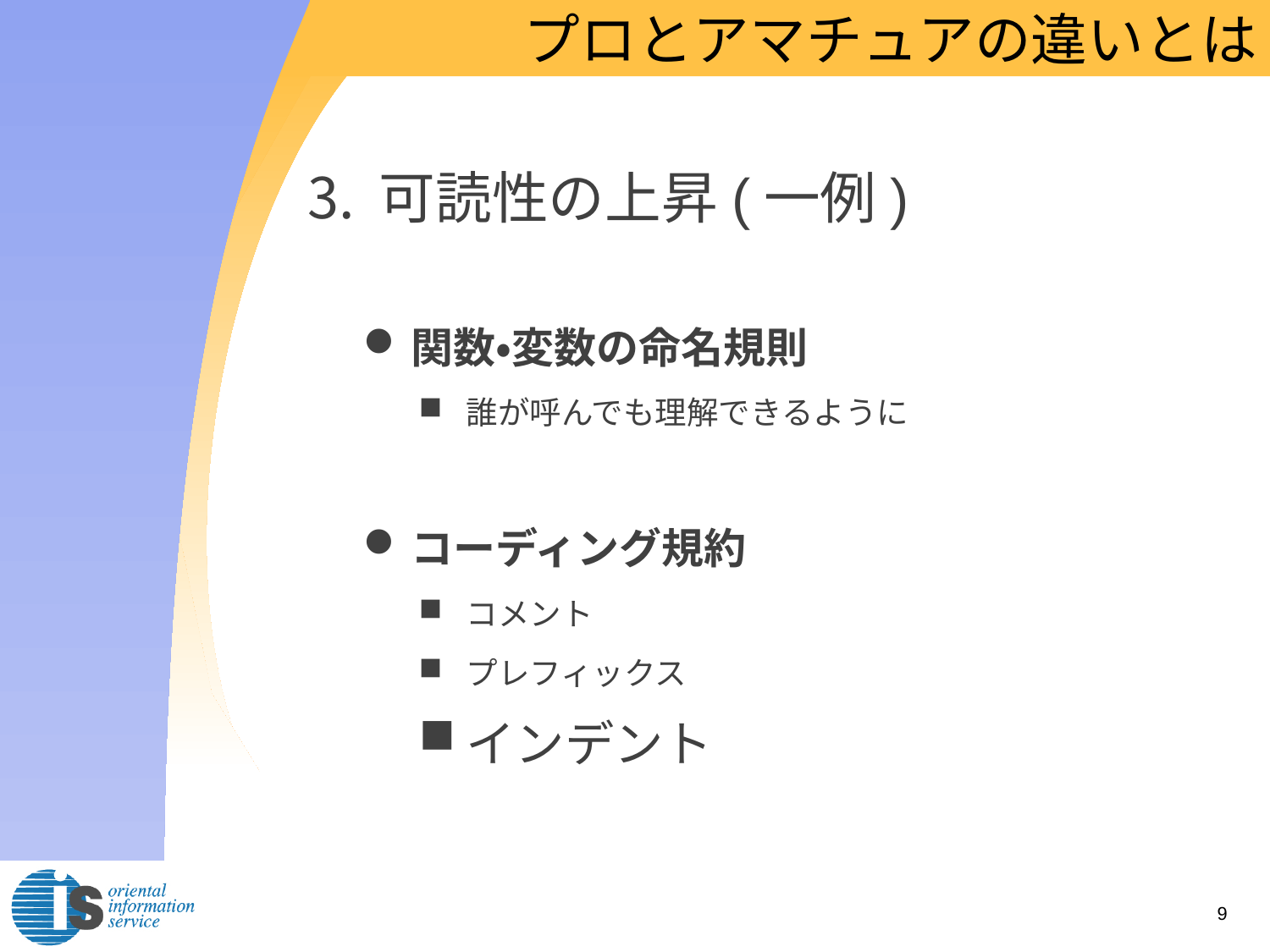

# プロとアマチュアの違いとは
可読性の上昇(一例)

関数・変数の命名規則
誰が呼んでも理解できるように

コーディング規約
コメント
プレフィックス
インデント
9